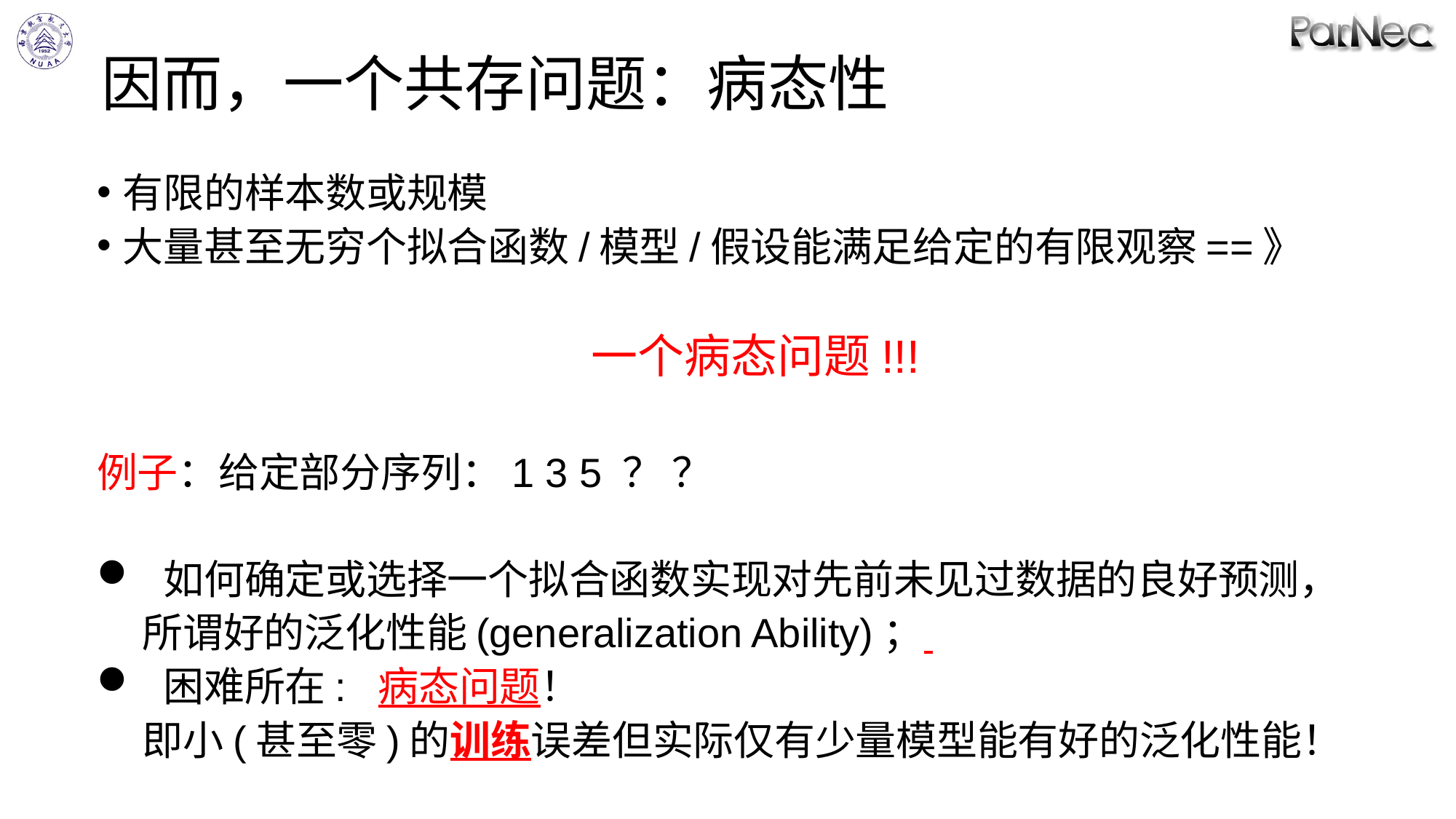

# 因而，一个共存问题：病态性
有限的样本数或规模
大量甚至无穷个拟合函数/模型/假设能满足给定的有限观察==》

一个病态问题!!!

例子：给定部分序列：1 3 5 ？ ？

  如何确定或选择一个拟合函数实现对先前未见过数据的良好预测，
    所谓好的泛化性能(generalization Ability)；
  困难所在:  病态问题！
    即小(甚至零)的训练误差但实际仅有少量模型能有好的泛化性能！